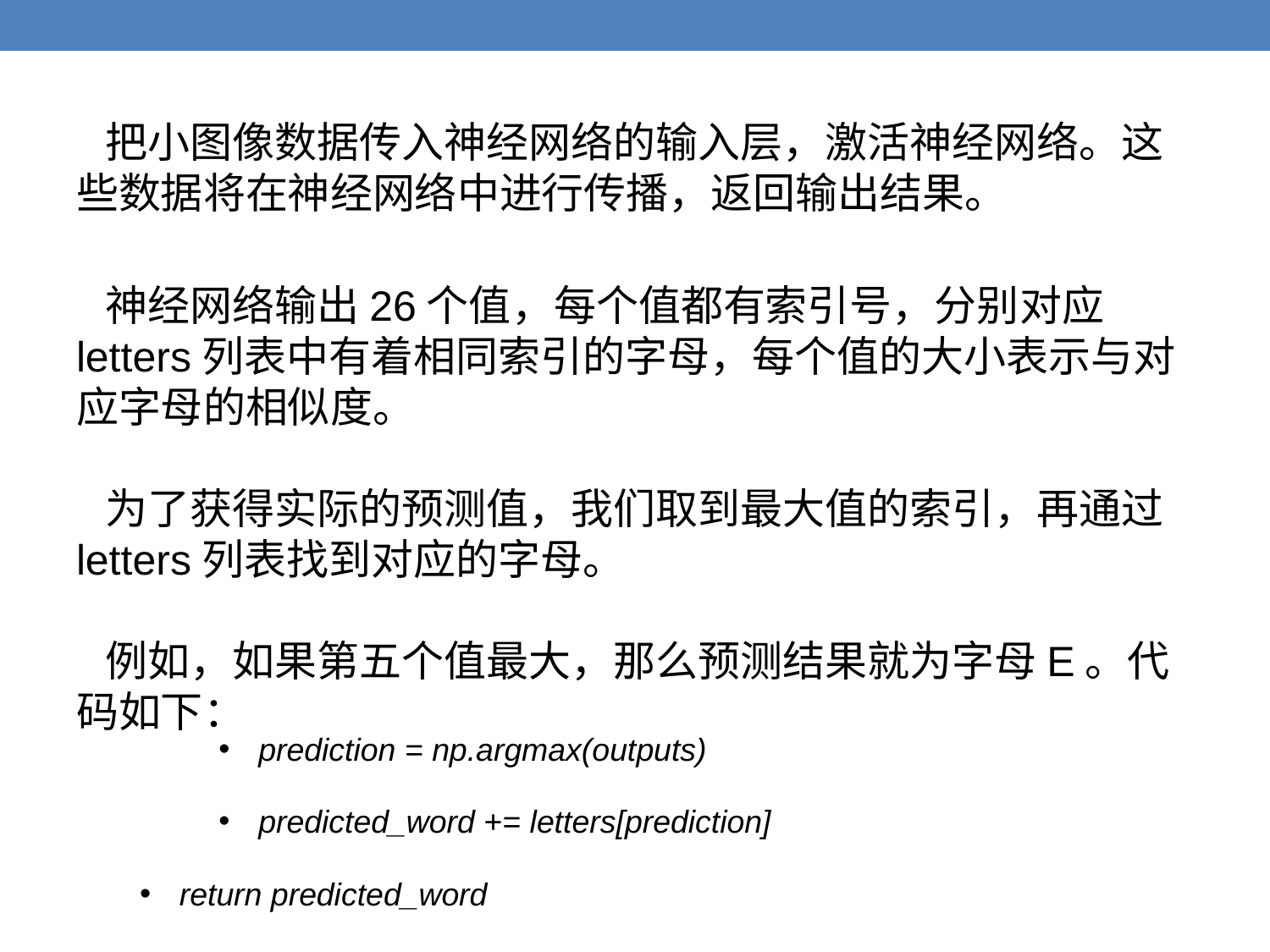

把小图像数据传入神经网络的输入层，激活神经网络。这些数据将在神经网络中进行传播，返回输出结果。
  神经网络输出26个值，每个值都有索引号，分别对应letters列表中有着相同索引的字母，每个值的大小表示与对应字母的相似度。

  为了获得实际的预测值，我们取到最大值的索引，再通过letters列表找到对应的字母。

  例如，如果第五个值最大，那么预测结果就为字母E。代码如下：
prediction = np.argmax(outputs)
predicted_word += letters[prediction]
return predicted_word